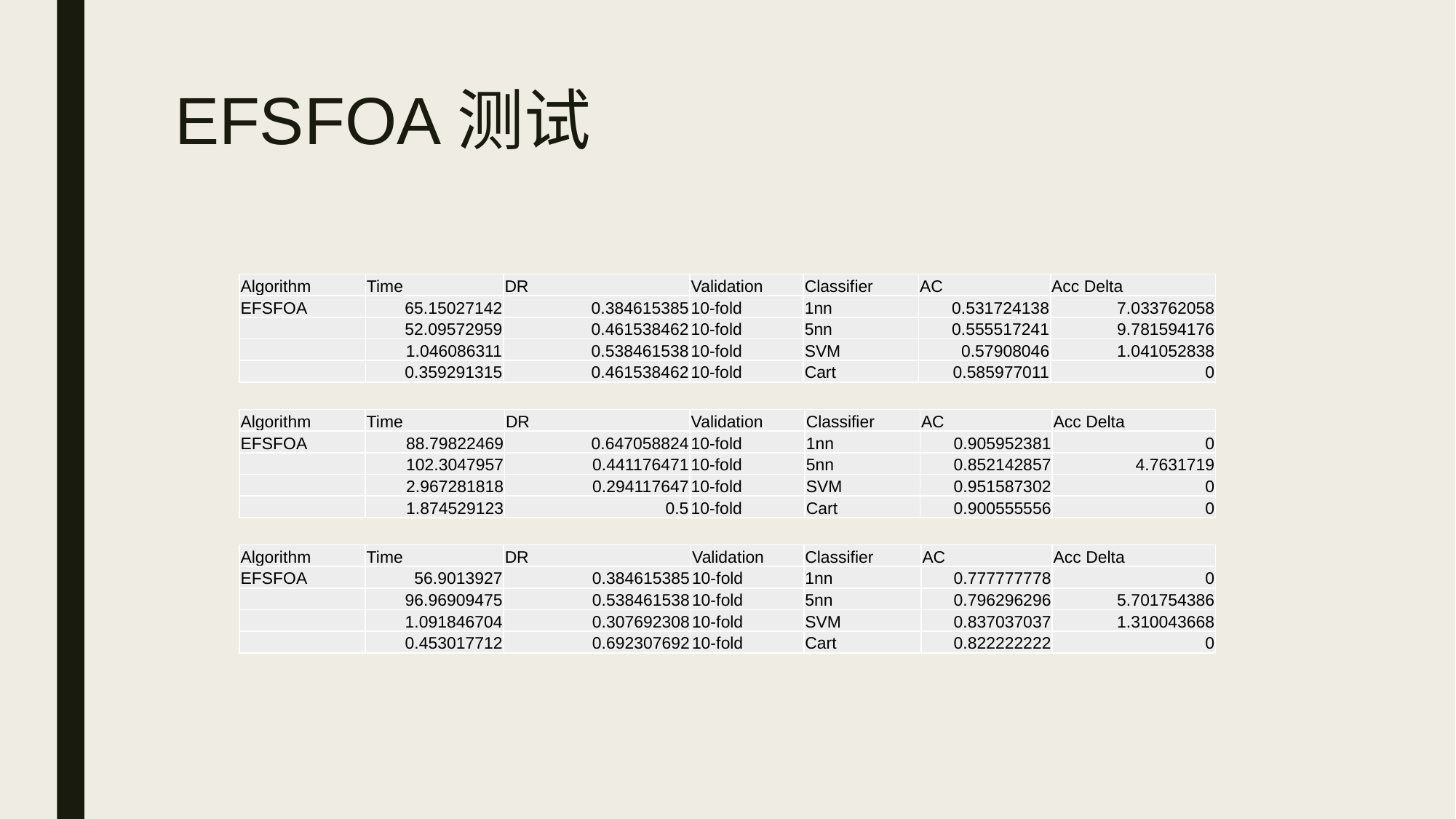

# EFSFOA测试

| Algorithm | Time | DR | Validation | Classifier | AC | Acc Delta |
| --- | --- | --- | --- | --- | --- | --- |
| EFSFOA | 65.15027142 | 0.384615385 | 10-fold | 1nn | 0.531724138 | 7.033762058 |
|  | 52.09572959 | 0.461538462 | 10-fold | 5nn | 0.555517241 | 9.781594176 |
|  | 1.046086311 | 0.538461538 | 10-fold | SVM | 0.57908046 | 1.041052838 |
|  | 0.359291315 | 0.461538462 | 10-fold | Cart | 0.585977011 | 0 |
| Algorithm | Time | DR | Validation | Classifier | AC | Acc Delta |
| --- | --- | --- | --- | --- | --- | --- |
| EFSFOA | 88.79822469 | 0.647058824 | 10-fold | 1nn | 0.905952381 | 0 |
|  | 102.3047957 | 0.441176471 | 10-fold | 5nn | 0.852142857 | 4.7631719 |
|  | 2.967281818 | 0.294117647 | 10-fold | SVM | 0.951587302 | 0 |
|  | 1.874529123 | 0.5 | 10-fold | Cart | 0.900555556 | 0 |
| Algorithm | Time | DR | Validation | Classifier | AC | Acc Delta |
| --- | --- | --- | --- | --- | --- | --- |
| EFSFOA | 56.9013927 | 0.384615385 | 10-fold | 1nn | 0.777777778 | 0 |
|  | 96.96909475 | 0.538461538 | 10-fold | 5nn | 0.796296296 | 5.701754386 |
|  | 1.091846704 | 0.307692308 | 10-fold | SVM | 0.837037037 | 1.310043668 |
|  | 0.453017712 | 0.692307692 | 10-fold | Cart | 0.822222222 | 0 |